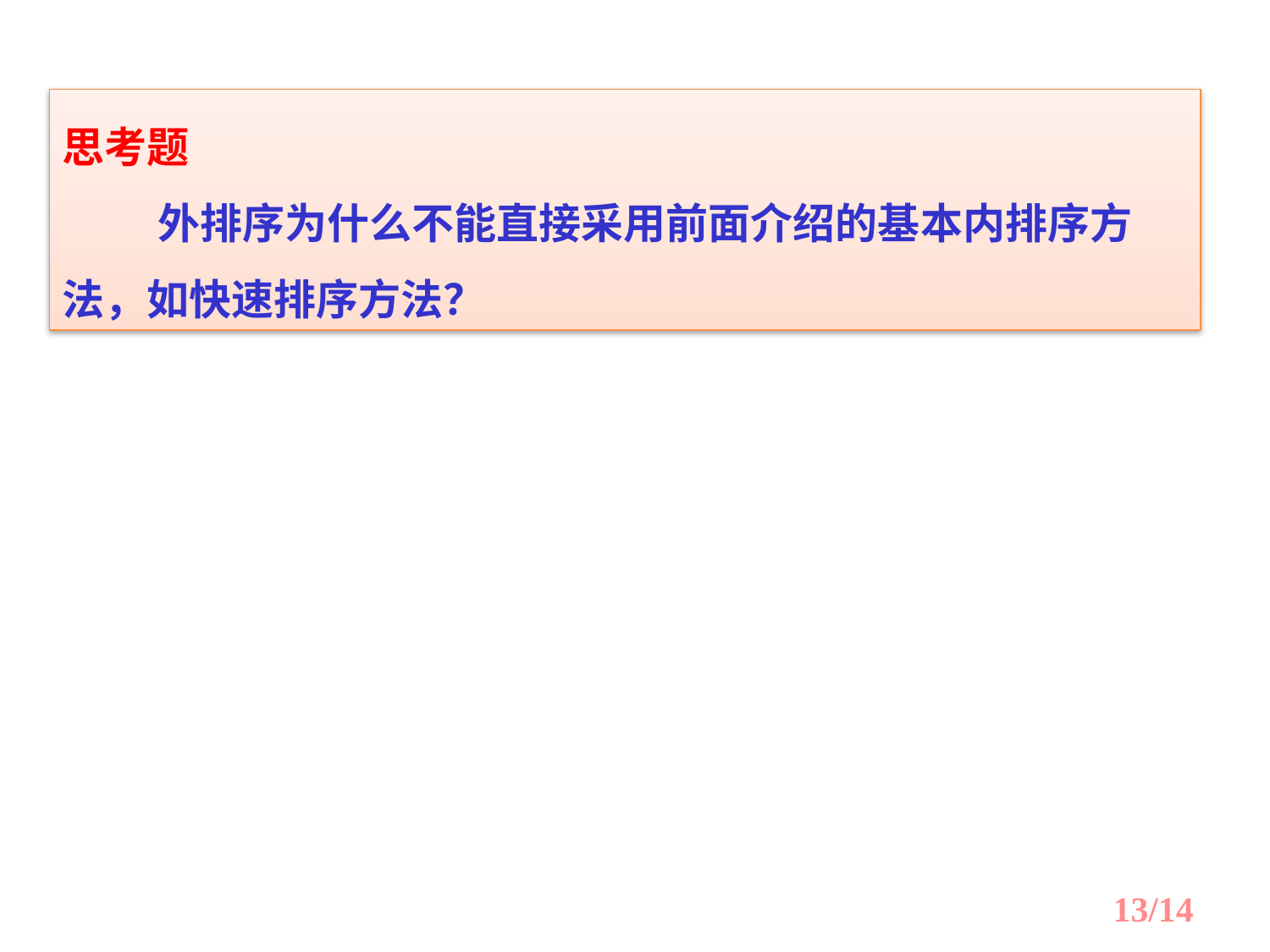

思考题
         外排序为什么不能直接采用前面介绍的基本内排序方法，如快速排序方法？
13/14